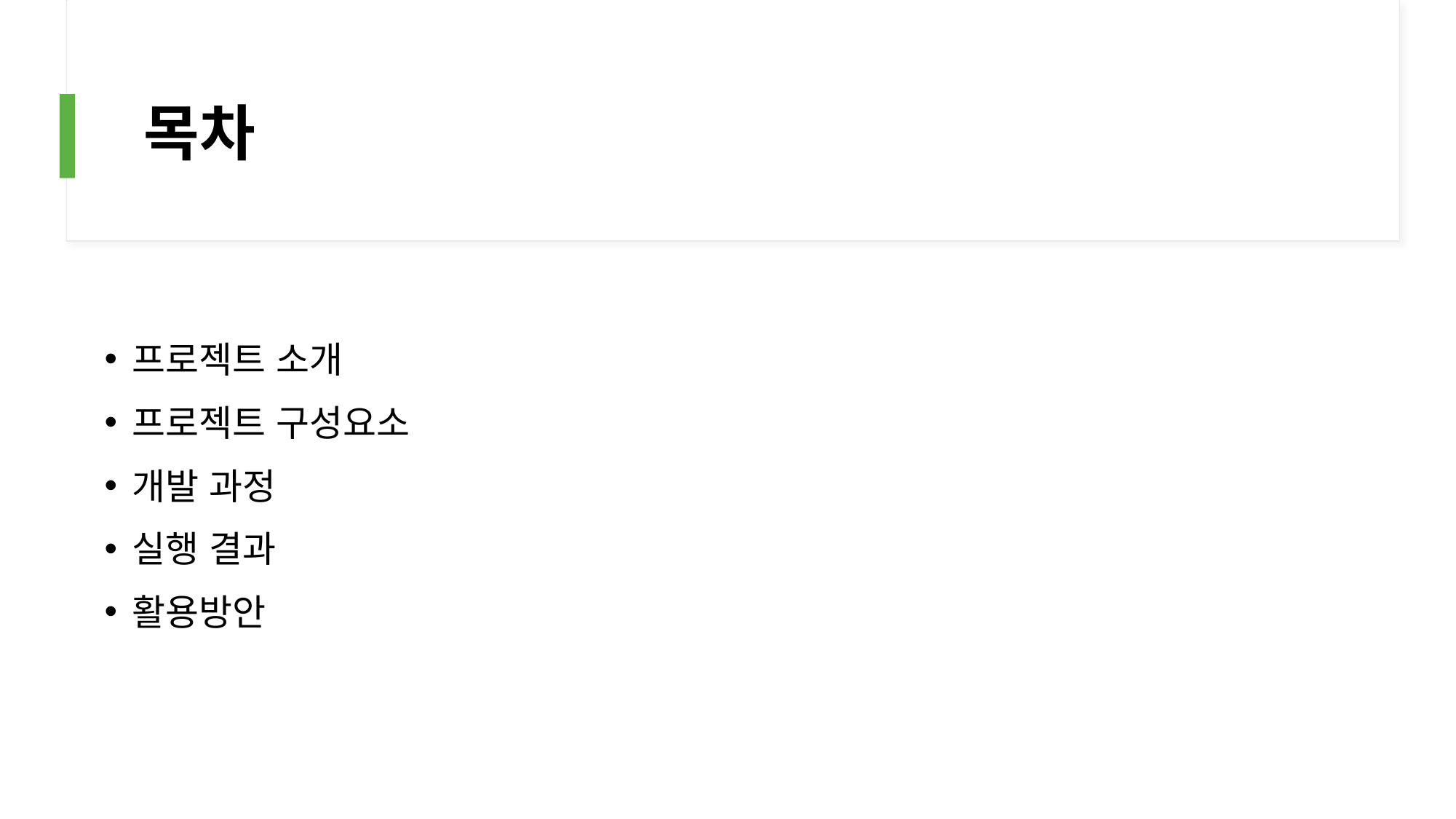

# 목차
프로젝트 소개
프로젝트 구성요소
개발 과정
실행 결과
활용방안